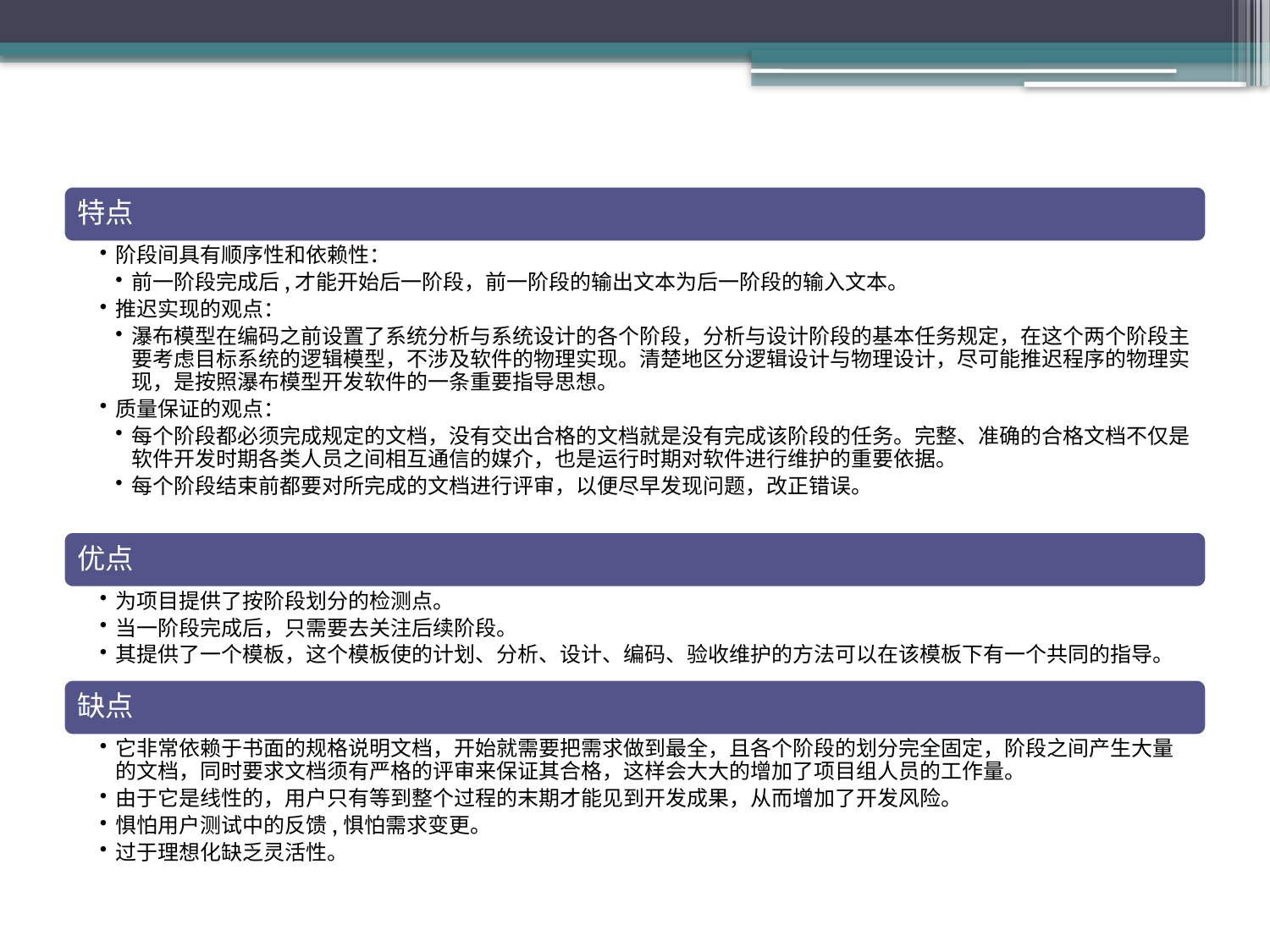

特点
阶段间具有顺序性和依赖性：
前一阶段完成后,才能开始后一阶段，前一阶段的输出文本为后一阶段的输入文本。
推迟实现的观点：
瀑布模型在编码之前设置了系统分析与系统设计的各个阶段，分析与设计阶段的基本任务规定，在这个两个阶段主要考虑目标系统的逻辑模型，不涉及软件的物理实现。清楚地区分逻辑设计与物理设计，尽可能推迟程序的物理实现，是按照瀑布模型开发软件的一条重要指导思想。
质量保证的观点：
每个阶段都必须完成规定的文档，没有交出合格的文档就是没有完成该阶段的任务。完整、准确的合格文档不仅是软件开发时期各类人员之间相互通信的媒介，也是运行时期对软件进行维护的重要依据。
每个阶段结束前都要对所完成的文档进行评审，以便尽早发现问题，改正错误。
优点
为项目提供了按阶段划分的检测点。
当一阶段完成后，只需要去关注后续阶段。
其提供了一个模板，这个模板使的计划、分析、设计、编码、验收维护的方法可以在该模板下有一个共同的指导。
缺点
它非常依赖于书面的规格说明文档，开始就需要把需求做到最全，且各个阶段的划分完全固定，阶段之间产生大量的文档，同时要求文档须有严格的评审来保证其合格，这样会大大的增加了项目组人员的工作量。
由于它是线性的，用户只有等到整个过程的末期才能见到开发成果，从而增加了开发风险。
惧怕用户测试中的反馈,惧怕需求变更。
过于理想化缺乏灵活性。